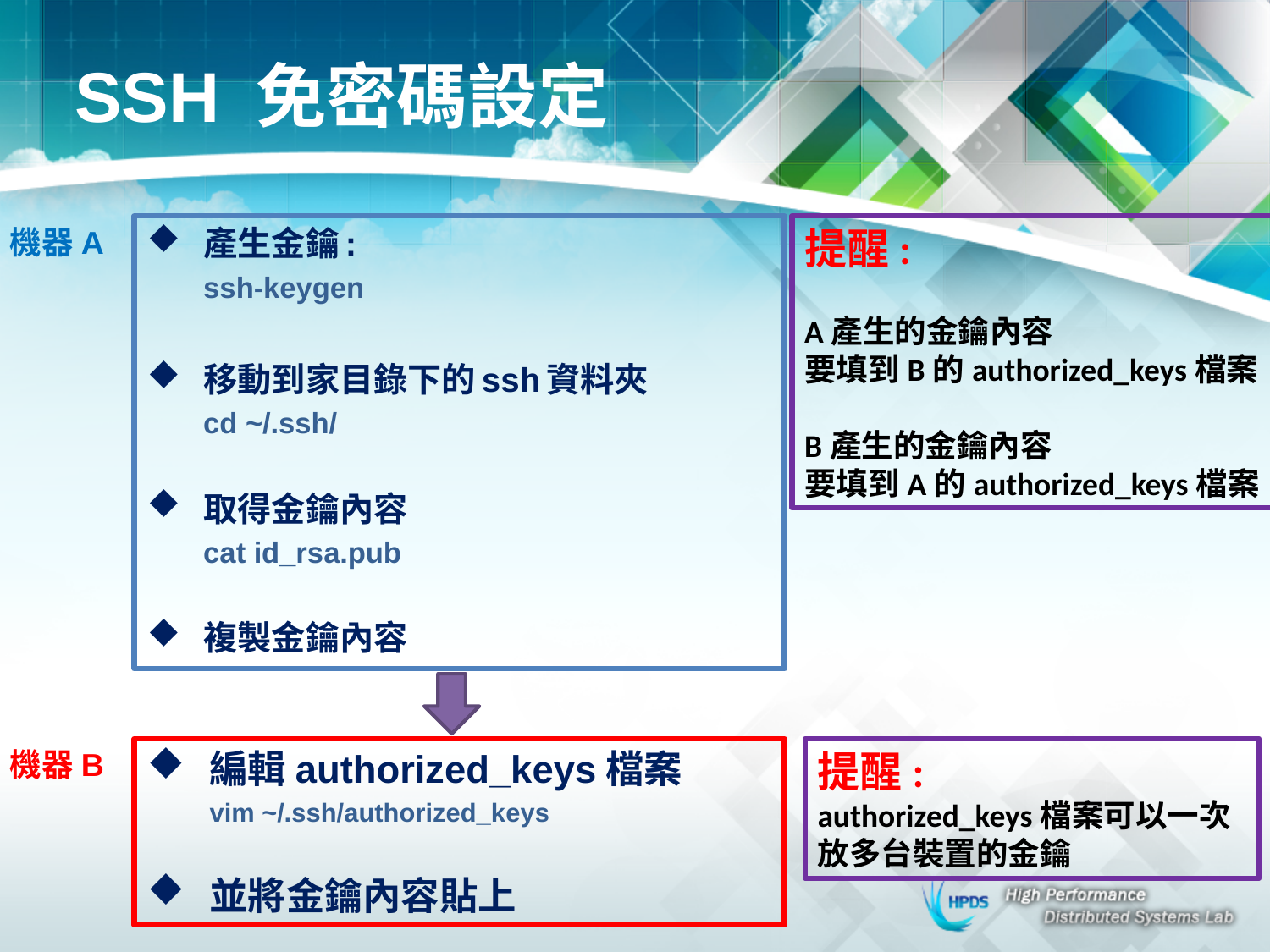

# SSH 免密碼設定
機器A
產生金鑰:
ssh-keygen

移動到家目錄下的ssh資料夾
cd ~/.ssh/

取得金鑰內容
cat id_rsa.pub

複製金鑰內容
提醒:
A產生的金鑰內容
要填到B的authorized_keys檔案

B產生的金鑰內容
要填到A的authorized_keys檔案

機器B
編輯authorized_keys檔案
vim ~/.ssh/authorized_keys

並將金鑰內容貼上
提醒:
authorized_keys檔案可以一次放多台裝置的金鑰